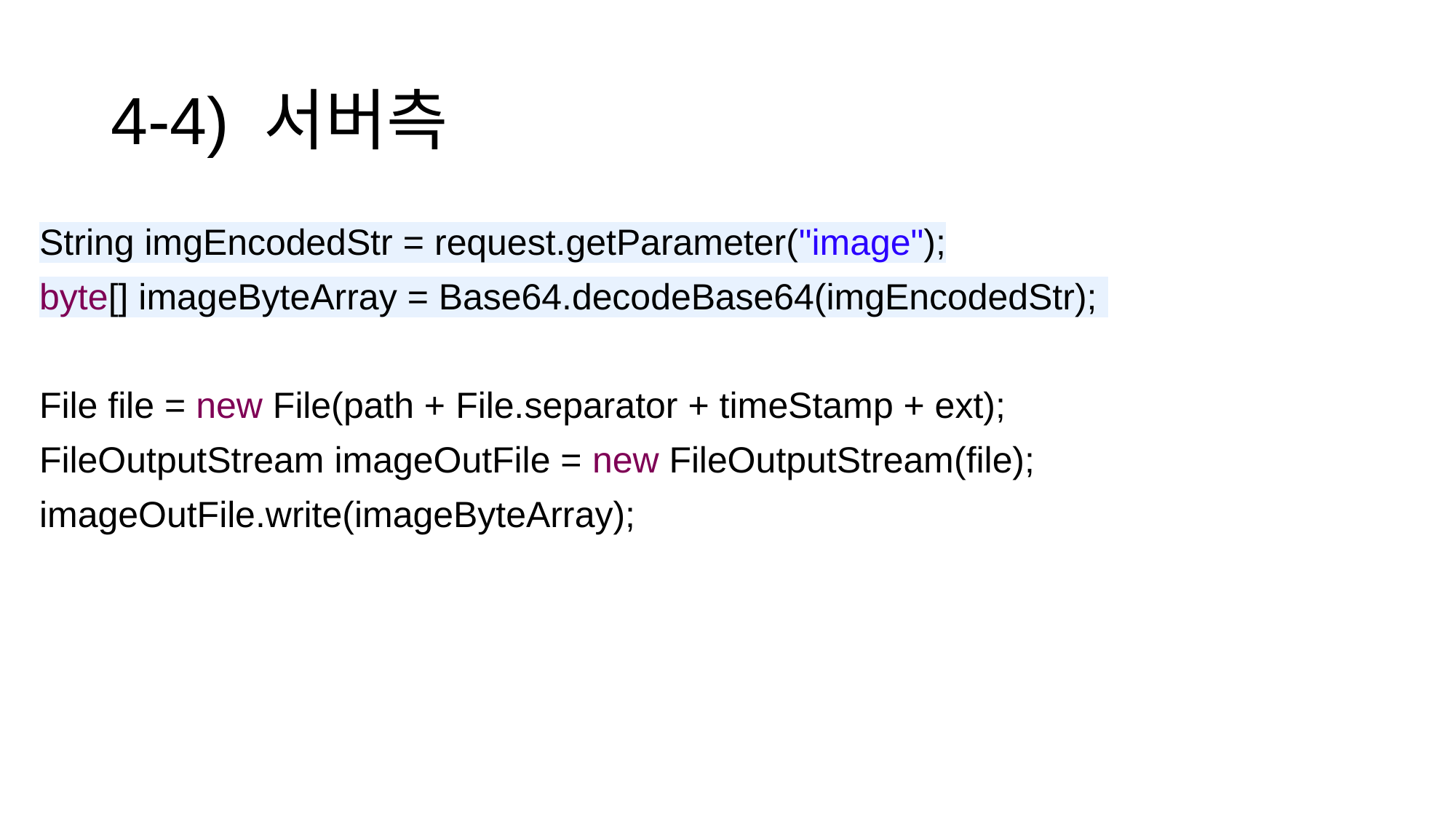

# 4-4) 서버측
String imgEncodedStr = request.getParameter("image");
byte[] imageByteArray = Base64.decodeBase64(imgEncodedStr);

File file = new File(path + File.separator + timeStamp + ext);
FileOutputStream imageOutFile = new FileOutputStream(file);
imageOutFile.write(imageByteArray);